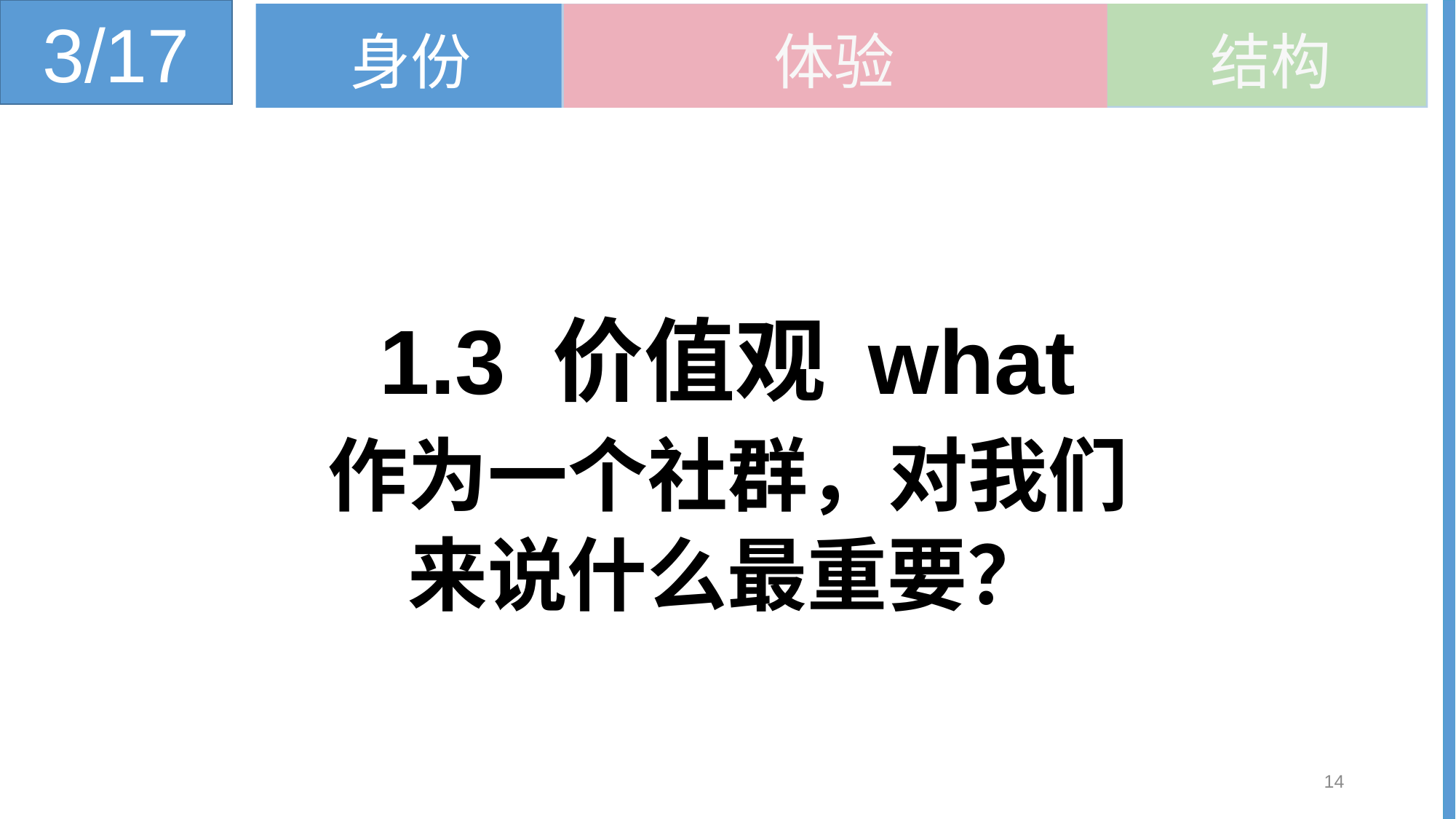

3/17

结构
身份
体验

# 1.3 价值观 what
作为一个社群，对我们
来说什么最重要？
14